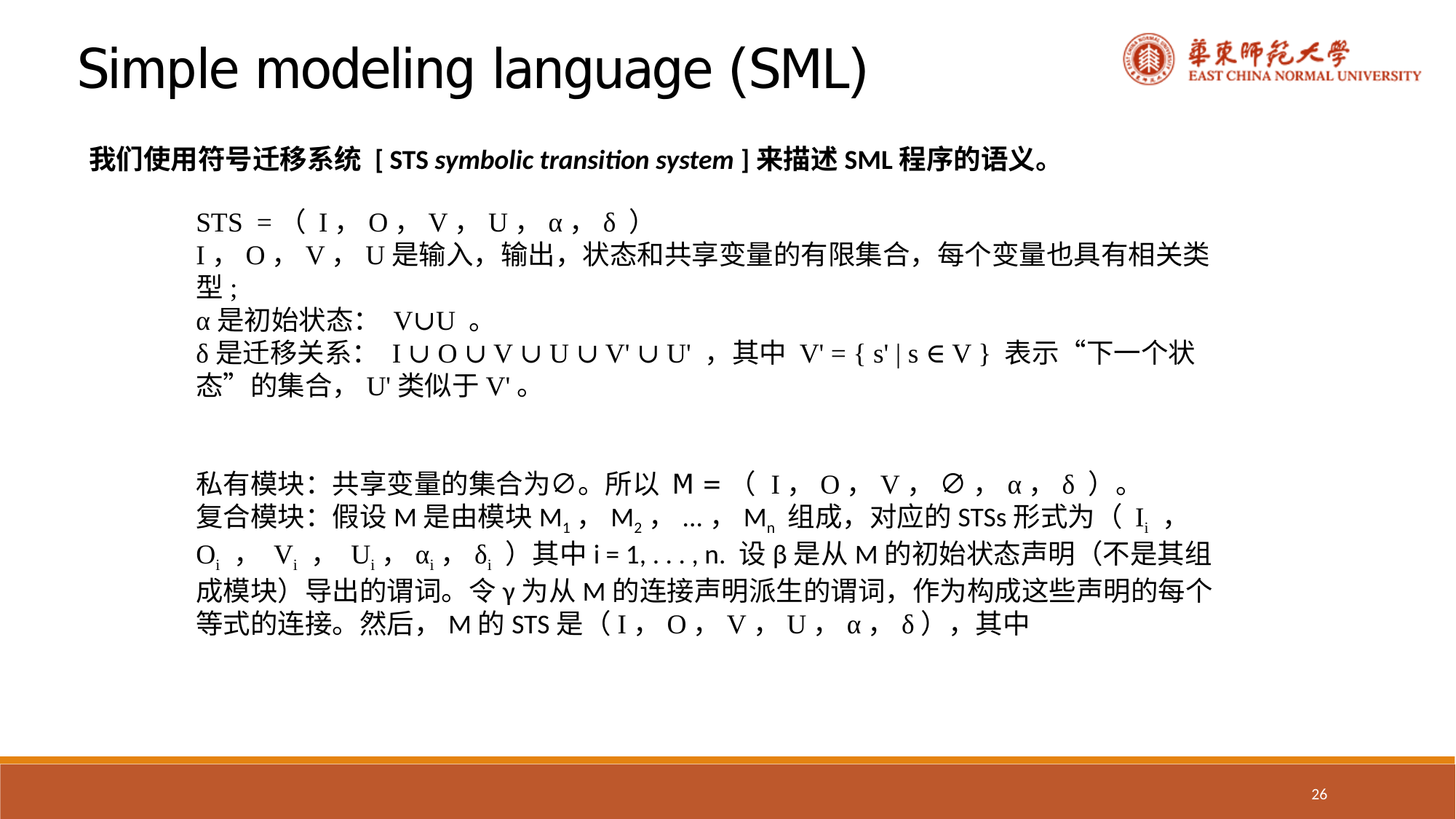

Simple modeling language (SML)
我们使用符号迁移系统 [ STS symbolic transition system ]来描述SML程序的语义。
STS  =（ I，O，V，U，α，δ ）
I，O，V，U是输入，输出，状态和共享变量的有限集合，每个变量也具有相关类型;
α是初始状态： V∪U 。
δ是迁移关系： I ∪ O ∪ V ∪ U ∪ V' ∪ U' ，其中 V' = { s' | s ∈ V } 表示“下一个状态”的集合，U'类似于V'。

私有模块：共享变量的集合为∅。所以 M =（ I，O，V， ∅ ，α，δ ）。
复合模块：假设M是由模块M1，M2，...，Mn 组成，对应的STSs形式为（ Ii ， Oi ， Vi ， Ui，αi，δi ）其中i = 1, . . . , n. 设β是从M的初始状态声明（不是其组成模块）导出的谓词。令γ为从M的连接声明派生的谓词，作为构成这些声明的每个等式的连接。然后，M的STS是（I，O，V，U，α，δ），其中
26